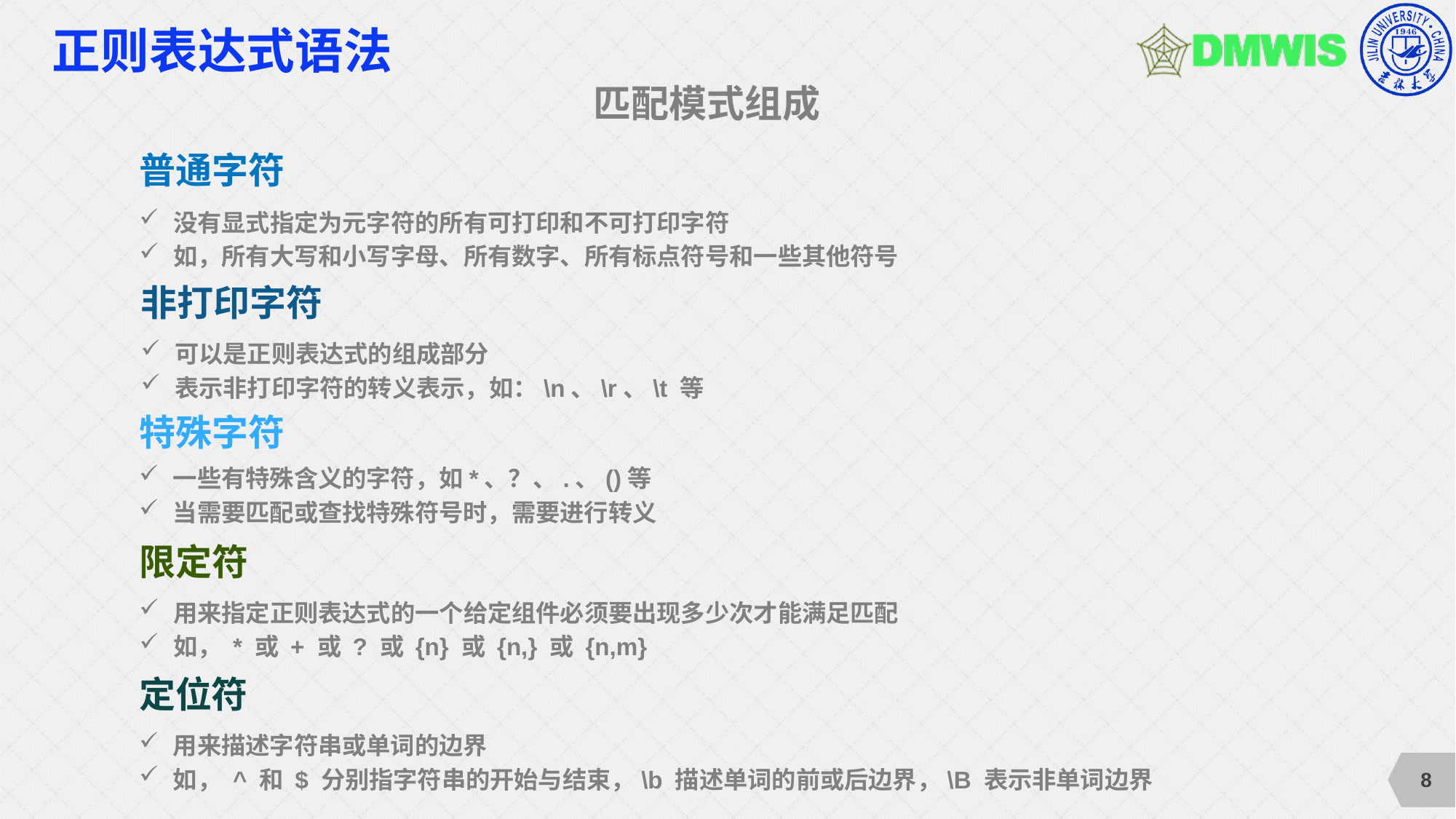

# 正则表达式语法
匹配模式组成
普通字符
没有显式指定为元字符的所有可打印和不可打印字符
如，所有大写和小写字母、所有数字、所有标点符号和一些其他符号
非打印字符
可以是正则表达式的组成部分
表示非打印字符的转义表示，如：\n、\r、\t 等
特殊字符
一些有特殊含义的字符，如*、？、.、()等
当需要匹配或查找特殊符号时，需要进行转义
限定符
用来指定正则表达式的一个给定组件必须要出现多少次才能满足匹配
如， * 或 + 或 ? 或 {n} 或 {n,} 或 {n,m}
定位符
用来描述字符串或单词的边界
如， ^ 和 $ 分别指字符串的开始与结束，\b 描述单词的前或后边界，\B 表示非单词边界
8